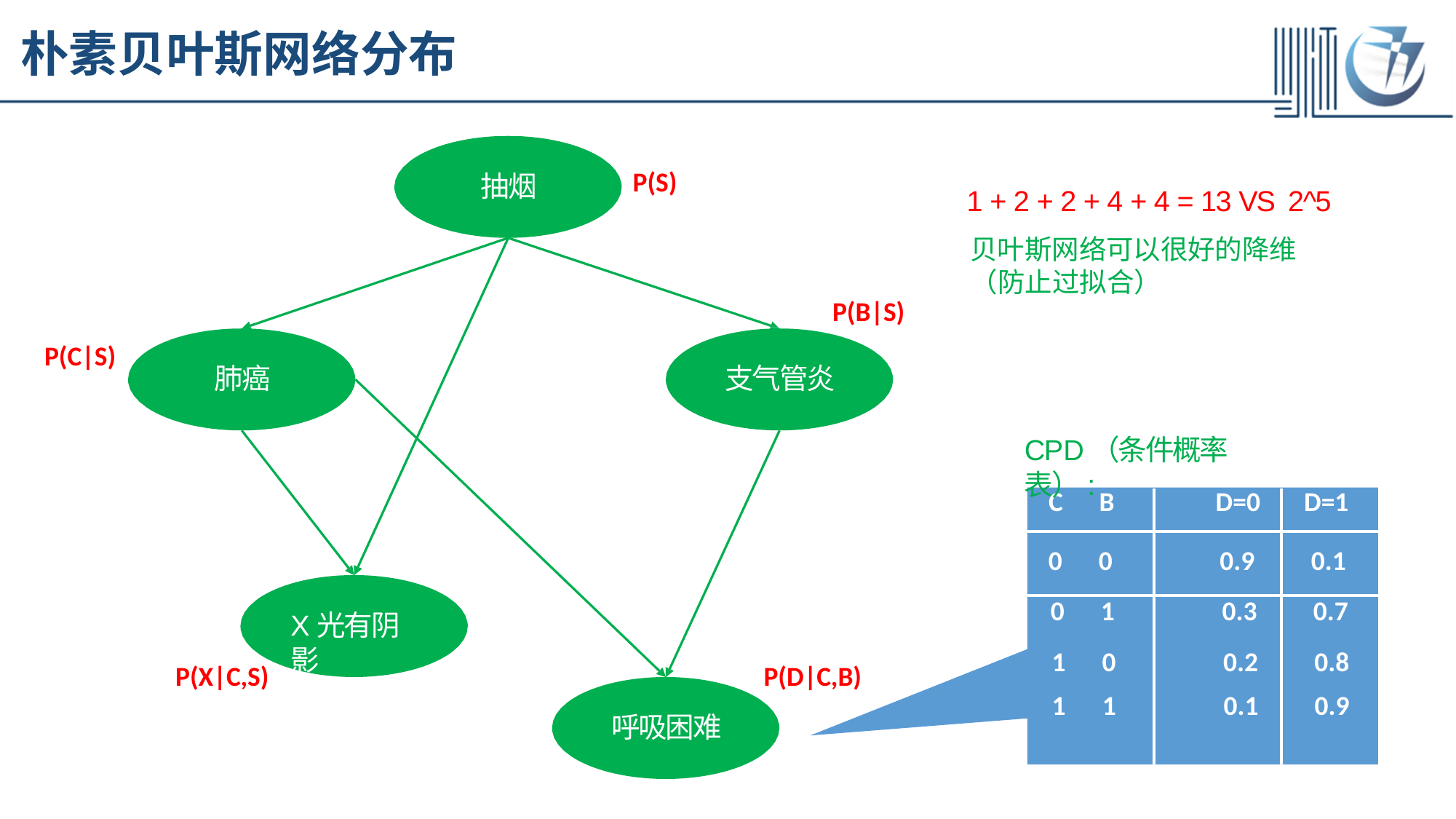

# 朴素贝叶斯网络分布

P(S)
1 + 2 + 2 + 4 + 4 = 13 VS 2^5
贝叶斯网络可以很好的降维
（防止过拟合）
抽烟

P(B|S)

P(C|S)
肺癌
支气管炎

CPD（条件概率表）:

| C | B | D=0 | D=1 |
| --- | --- | --- | --- |
| 0 | 0 | 0.9 | 0.1 |
| 0 | 1 | 0.3 | 0.7 |
| 1 | 0 | 0.2 | 0.8 |
| 1 | 1 | 0.1 | 0.9 |

X光有阴影
P(X|C,S)
P(D|C,B)

呼吸困难